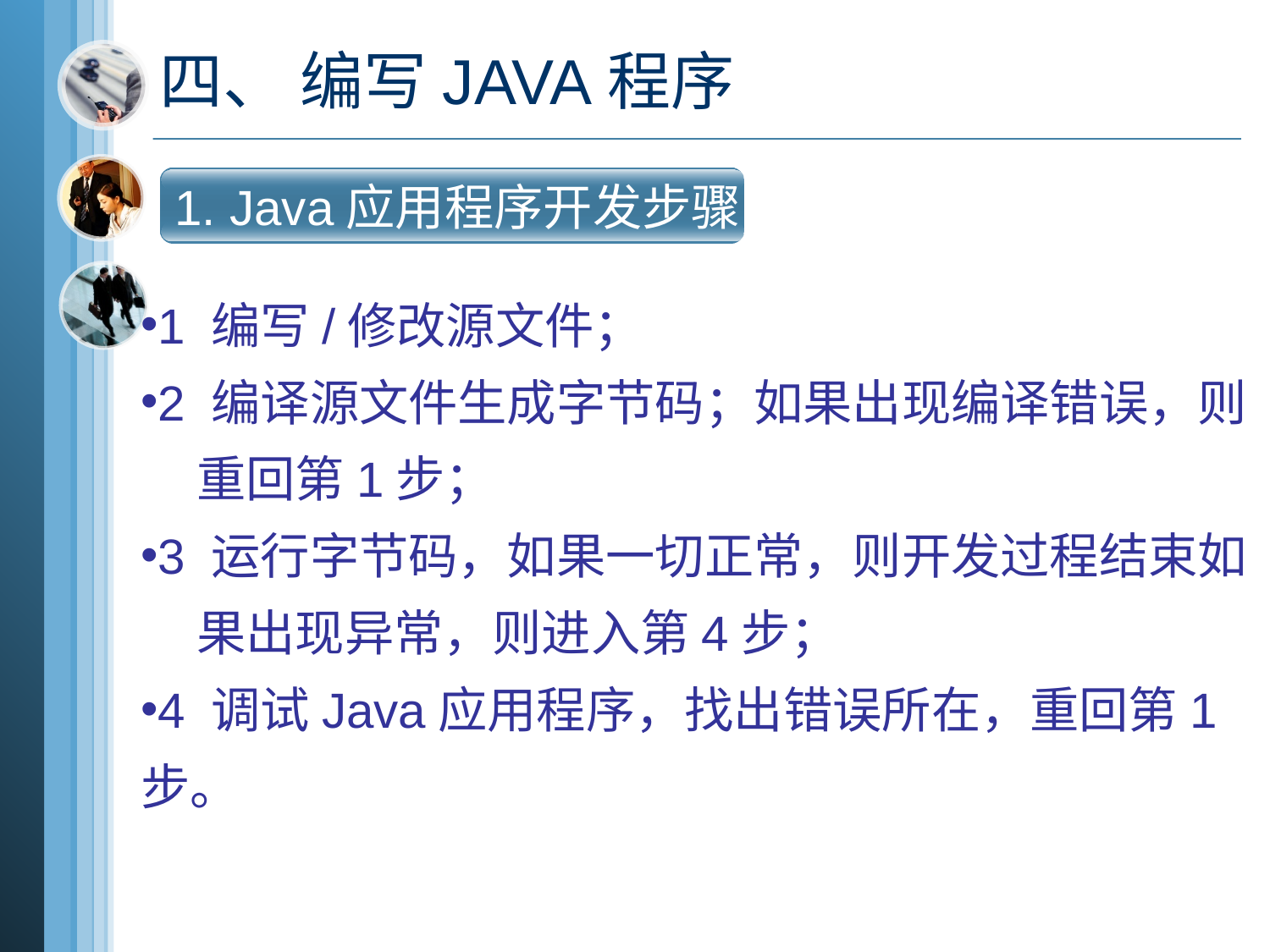

# 四、 编写JAVA程序
(1) 二进制数与十进制数的互换

1. Java应用程序开发步骤
1 编写/修改源文件；
2 编译源文件生成字节码；如果出现编译错误，则
    重回第1步；
3 运行字节码，如果一切正常，则开发过程结束如
    果出现异常，则进入第4步；
4 调试Java应用程序，找出错误所在，重回第1步。